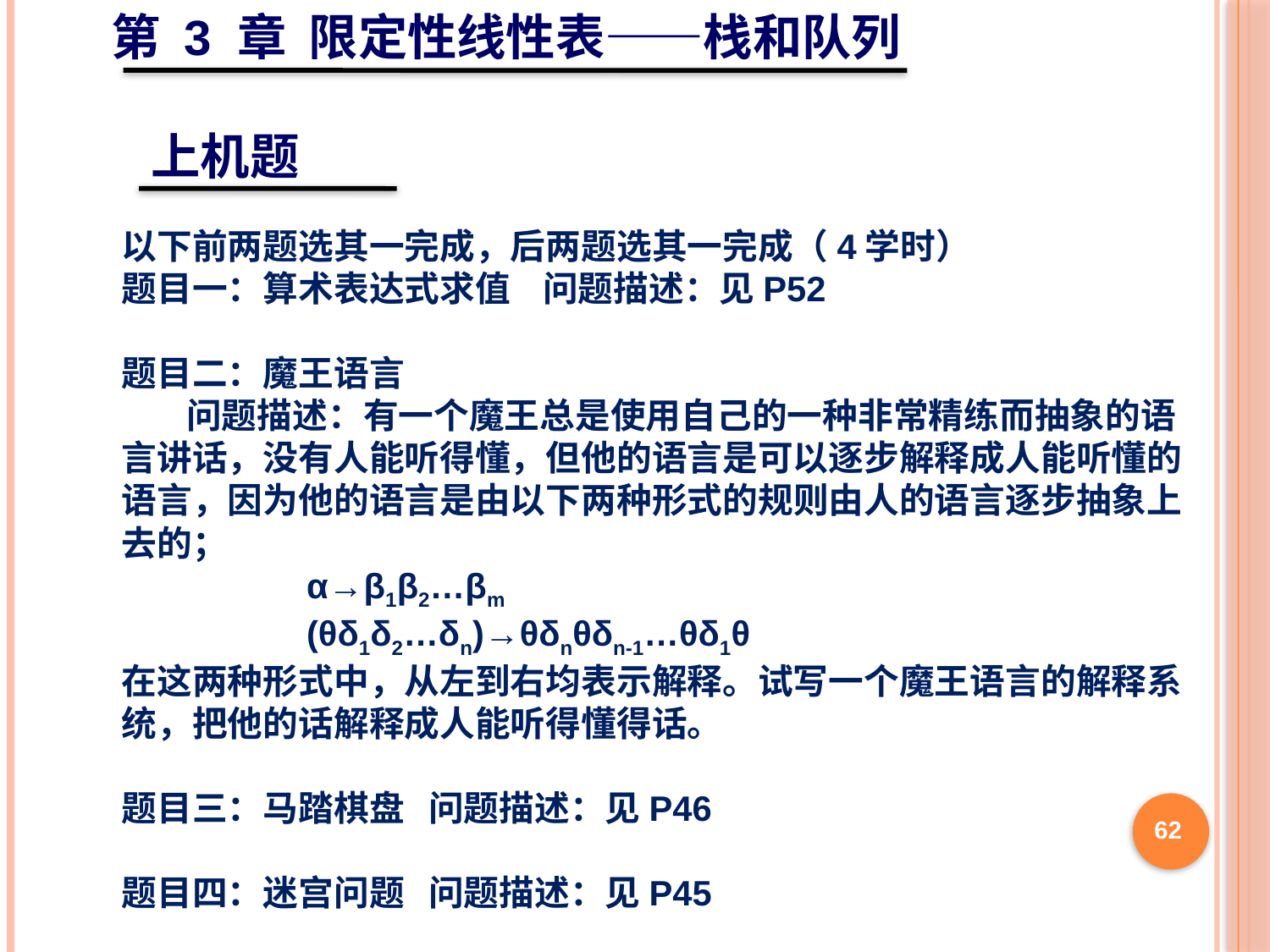

第 3 章  限定性线性表——栈和队列
上机题
以下前两题选其一完成，后两题选其一完成（4学时）
题目一：算术表达式求值    问题描述：见P52

题目二：魔王语言
       问题描述：有一个魔王总是使用自己的一种非常精练而抽象的语言讲话，没有人能听得懂，但他的语言是可以逐步解释成人能听懂的语言，因为他的语言是由以下两种形式的规则由人的语言逐步抽象上去的；
                   α→β1β2…βm
                   (θδ1δ2…δn)→θδnθδn-1…θδ1θ
在这两种形式中，从左到右均表示解释。试写一个魔王语言的解释系统，把他的话解释成人能听得懂得话。

题目三：马踏棋盘   问题描述：见P46

题目四：迷宫问题   问题描述：见P45
62